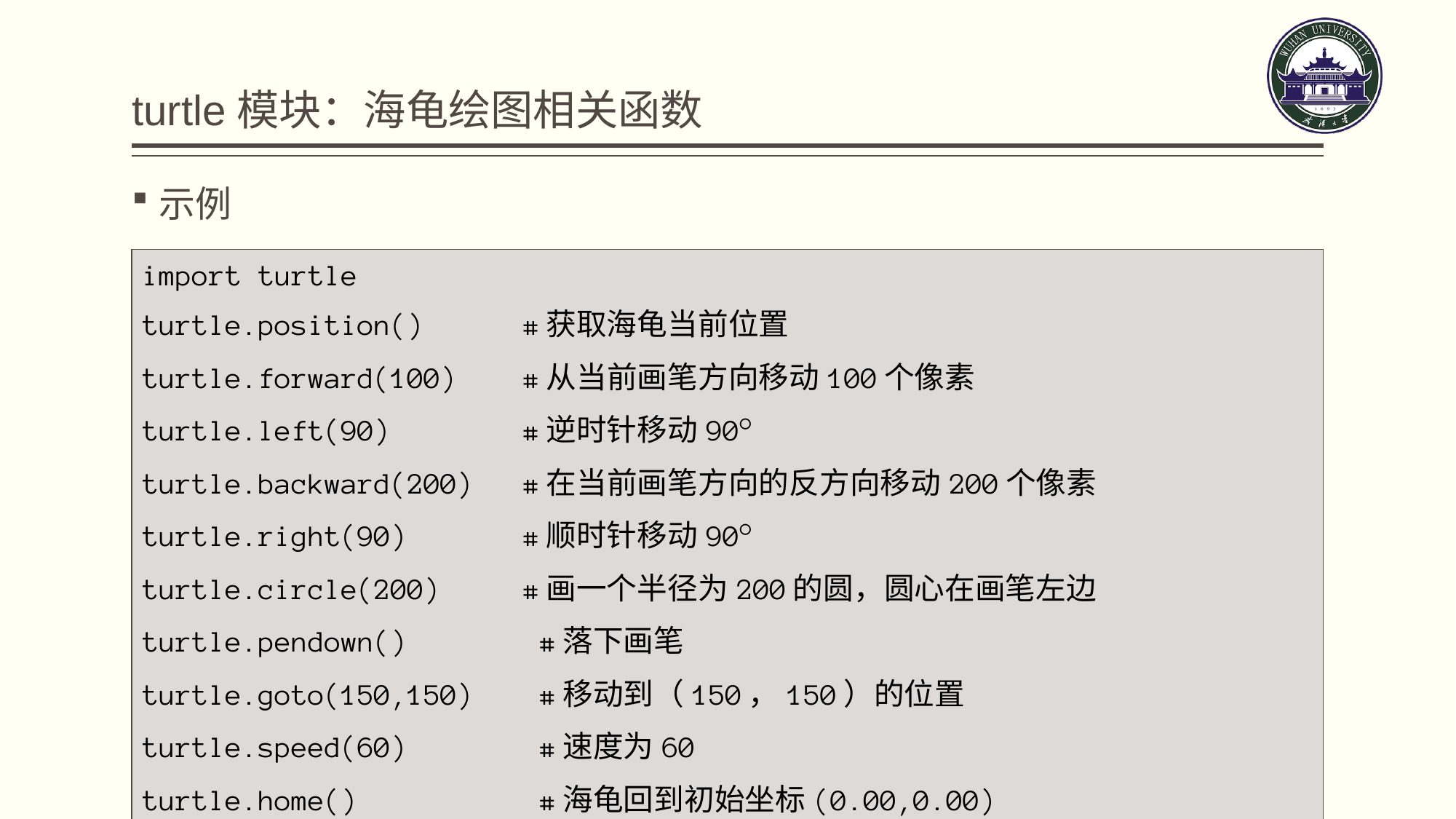

# turtle模块：海龟绘图相关函数
示例

| import turtle turtle.position() #获取海龟当前位置 turtle.forward(100) #从当前画笔方向移动100个像素 turtle.left(90) #逆时针移动90° turtle.backward(200) #在当前画笔方向的反方向移动200个像素 turtle.right(90) #顺时针移动90° turtle.circle(200) #画一个半径为200的圆，圆心在画笔左边 turtle.pendown() #落下画笔 turtle.goto(150,150) #移动到（150，150）的位置 turtle.speed(60) #速度为60 turtle.home() #海龟回到初始坐标(0.00,0.00) |
| --- |